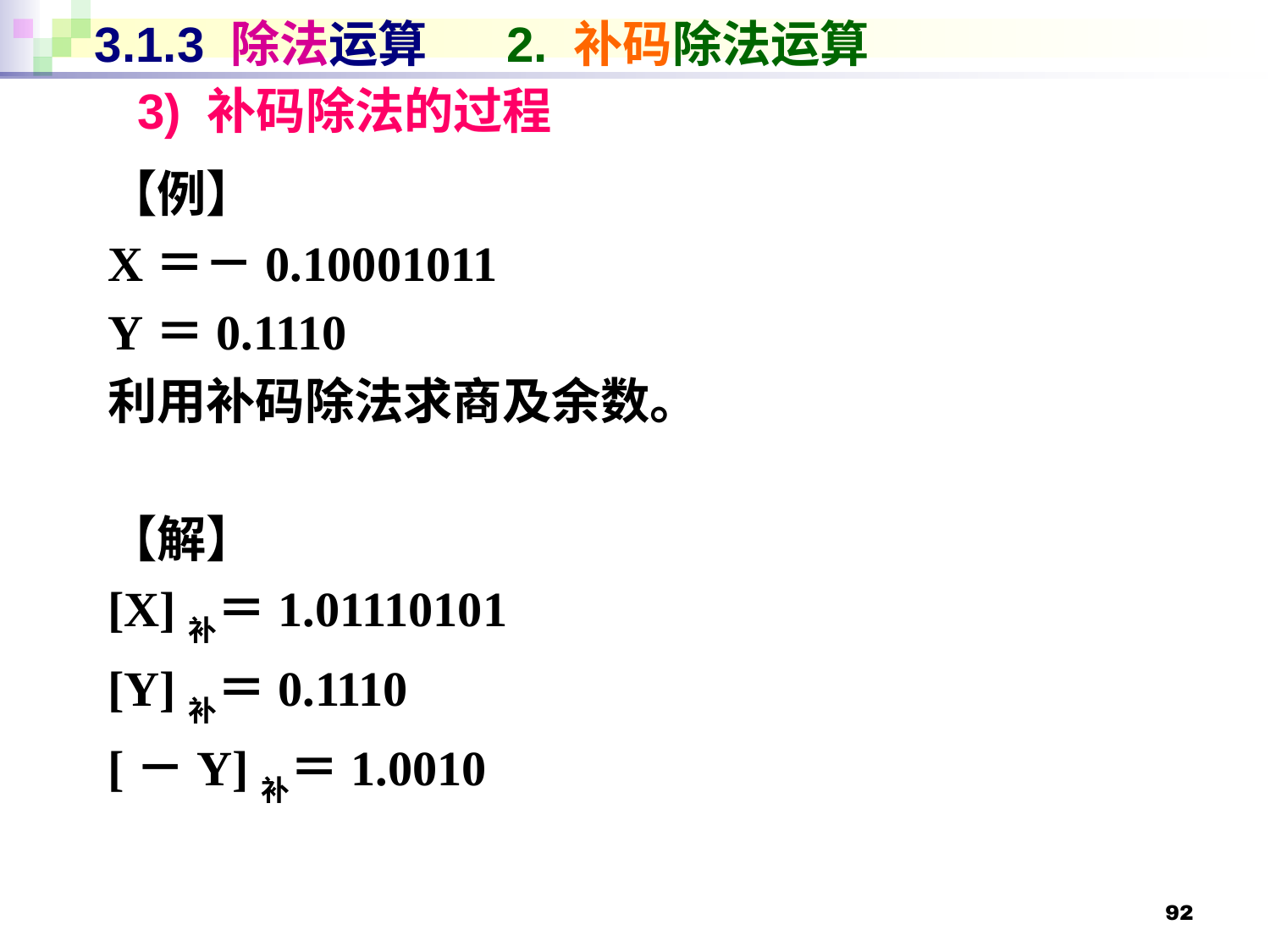

# 3.1.3 除法运算      2. 补码除法运算
3) 补码除法的过程
【例】
X＝－0.10001011
Y＝0.1110
利用补码除法求商及余数。

【解】
[X]补＝1.01110101
[Y]补＝0.1110
[－Y]补＝1.0010
92